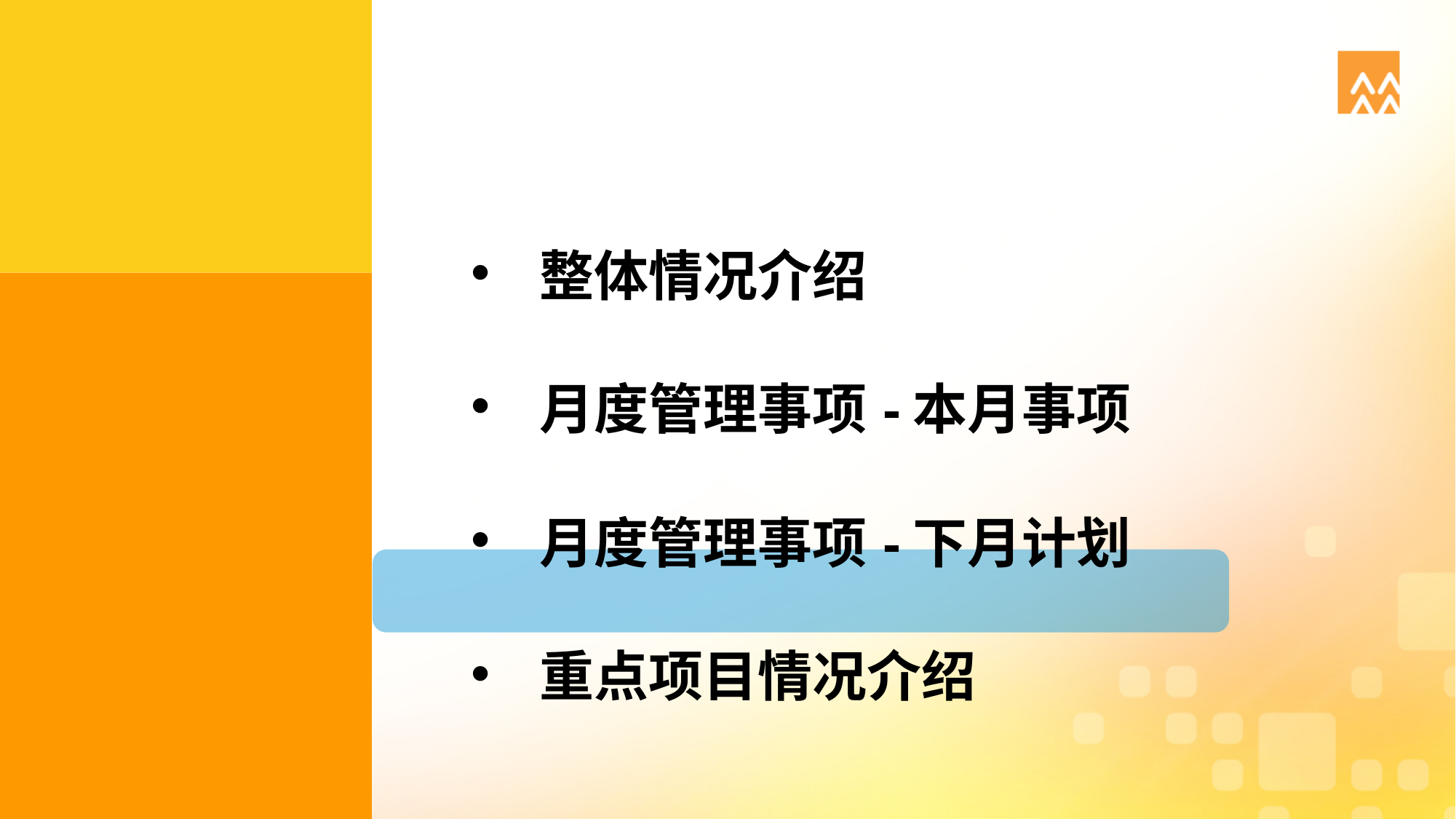

整体情况介绍
月度管理事项-本月事项
月度管理事项-下月计划
重点项目情况介绍